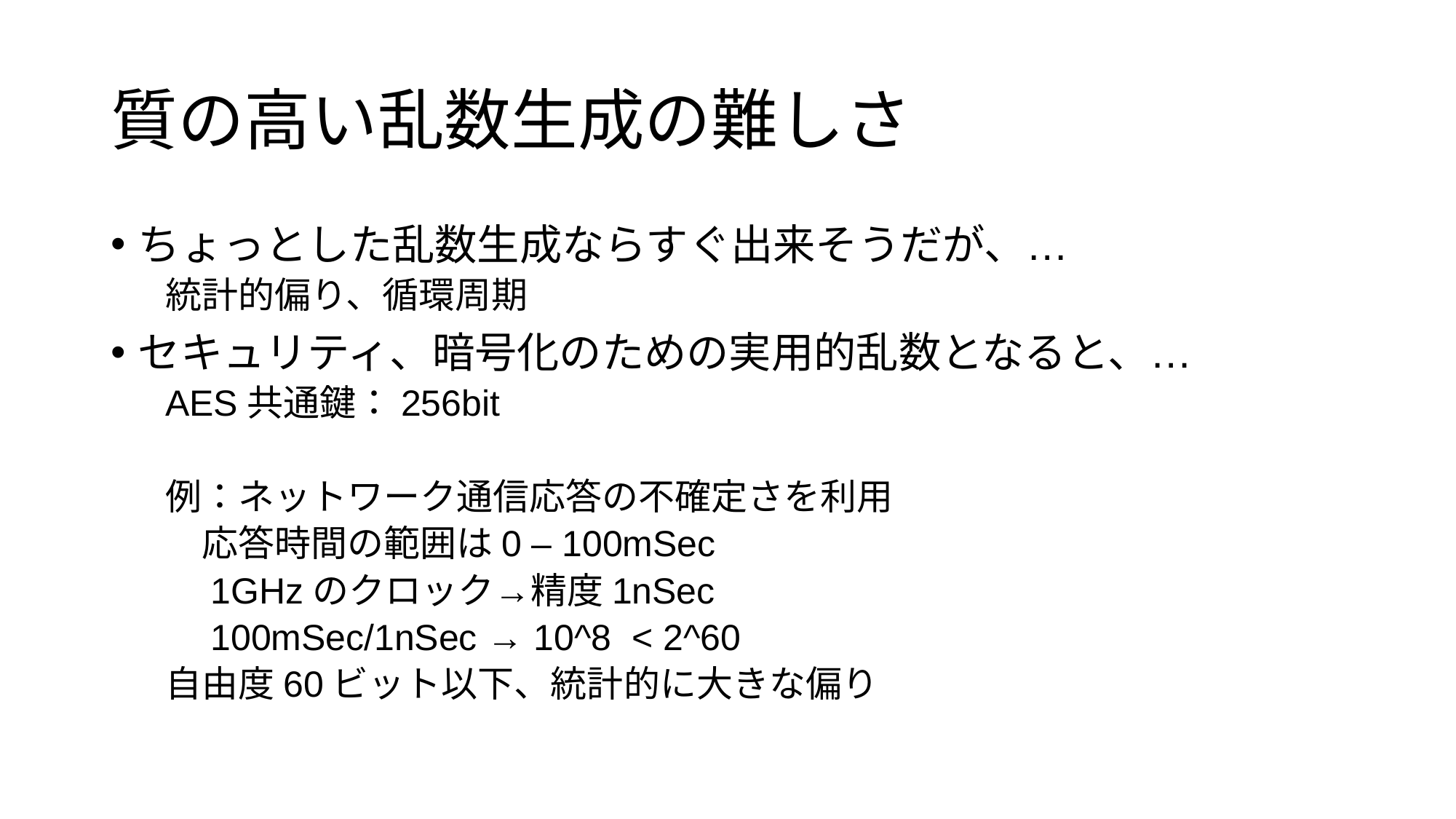

# 質の高い乱数生成の難しさ
ちょっとした乱数生成ならすぐ出来そうだが、…
統計的偏り、循環周期
セキュリティ、暗号化のための実用的乱数となると、…
AES共通鍵：256bit

例：ネットワーク通信応答の不確定さを利用
　応答時間の範囲は0 – 100mSec
　1GHzのクロック→精度1nSec
　100mSec/1nSec → 10^8  < 2^60
自由度60ビット以下、統計的に大きな偏り